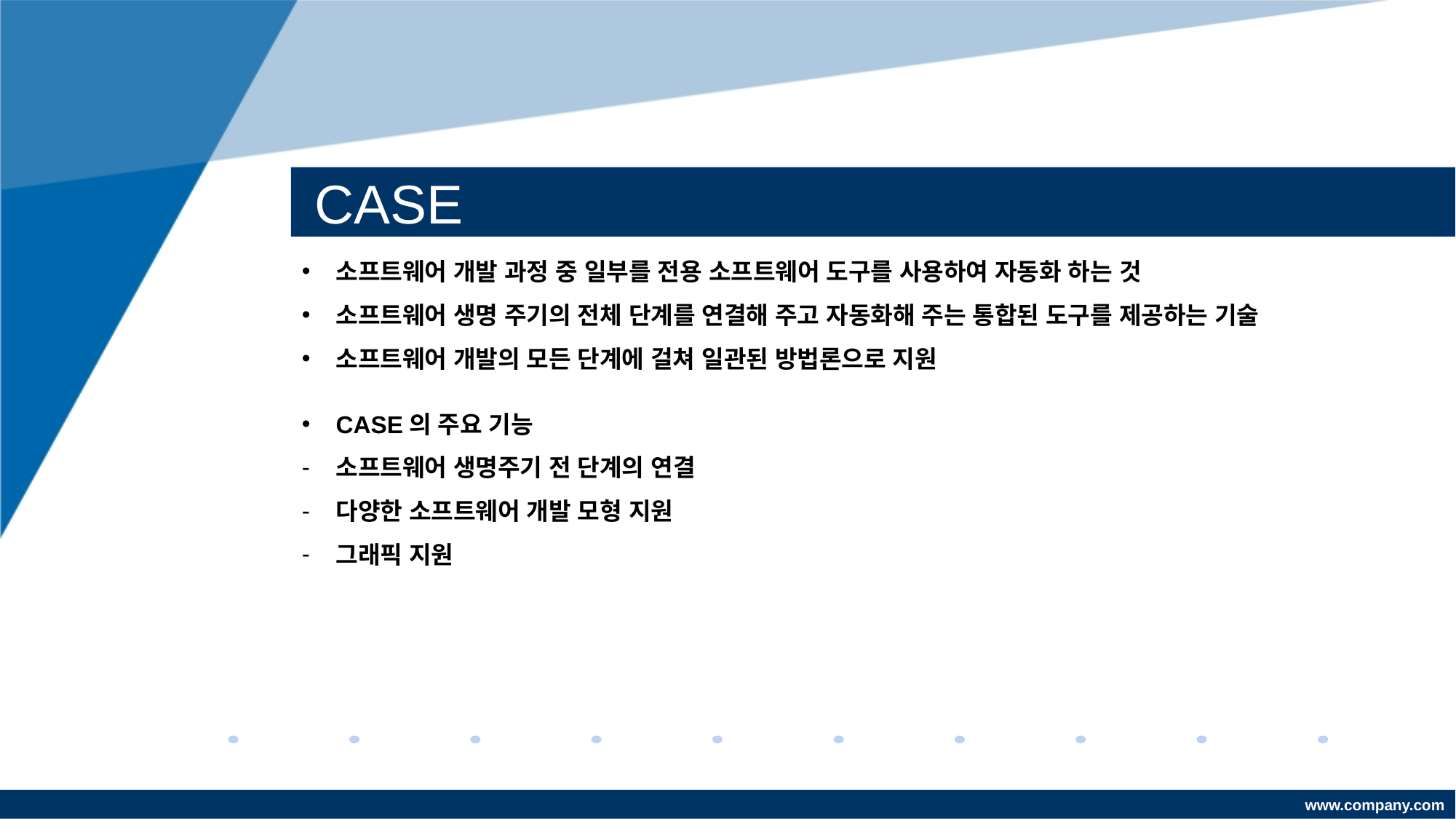

# CASE
소프트웨어 개발 과정 중 일부를 전용 소프트웨어 도구를 사용하여 자동화 하는 것
소프트웨어 생명 주기의 전체 단계를 연결해 주고 자동화해 주는 통합된 도구를 제공하는 기술
소프트웨어 개발의 모든 단계에 걸쳐 일관된 방법론으로 지원

CASE의 주요 기능
소프트웨어 생명주기 전 단계의 연결
다양한 소프트웨어 개발 모형 지원
그래픽 지원